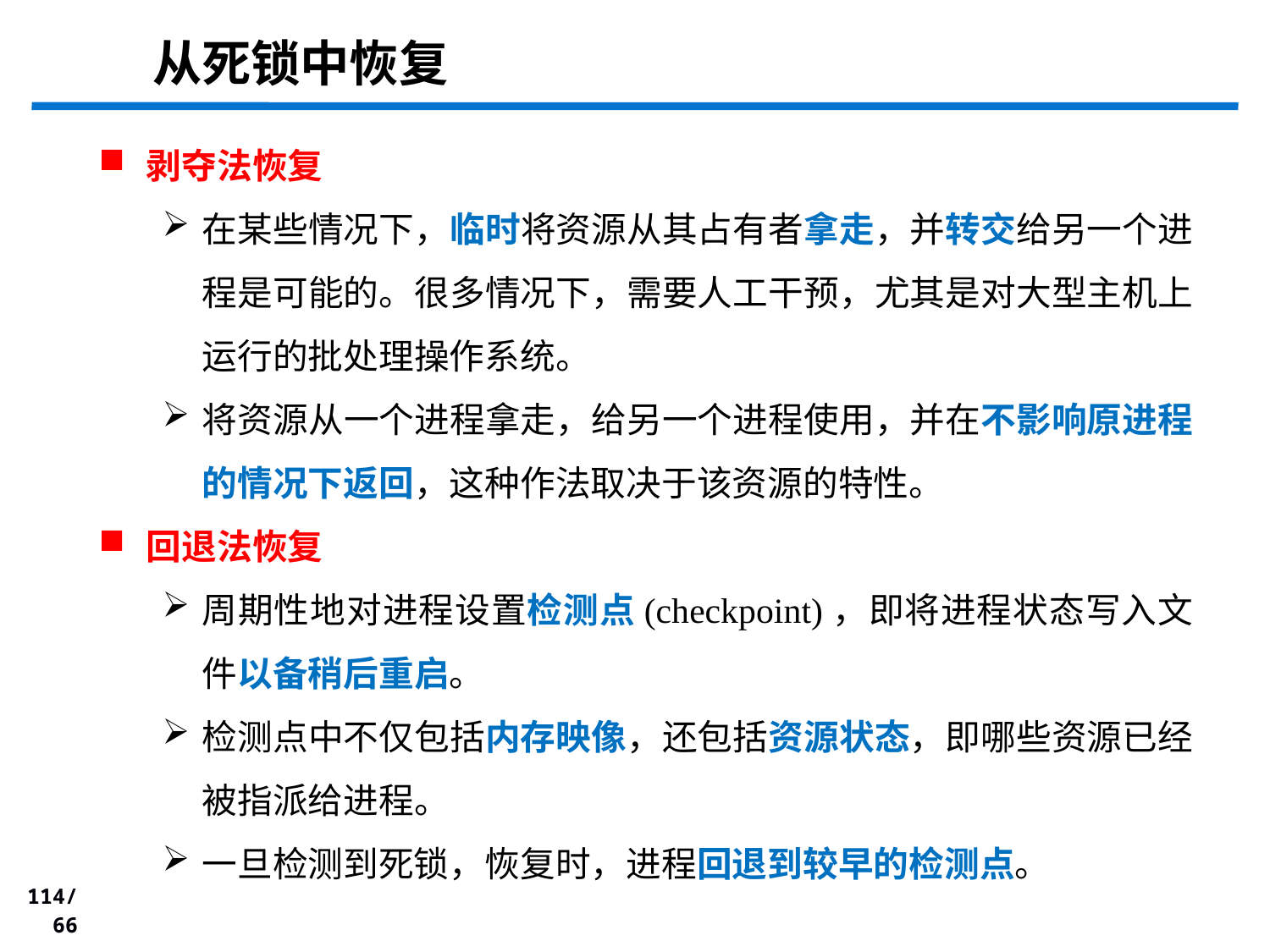

# 从死锁中恢复
剥夺法恢复
在某些情况下，临时将资源从其占有者拿走，并转交给另一个进程是可能的。很多情况下，需要人工干预，尤其是对大型主机上运行的批处理操作系统。
将资源从一个进程拿走，给另一个进程使用，并在不影响原进程的情况下返回，这种作法取决于该资源的特性。
回退法恢复
周期性地对进程设置检测点(checkpoint)，即将进程状态写入文件以备稍后重启。
检测点中不仅包括内存映像，还包括资源状态，即哪些资源已经被指派给进程。
一旦检测到死锁，恢复时，进程回退到较早的检测点。